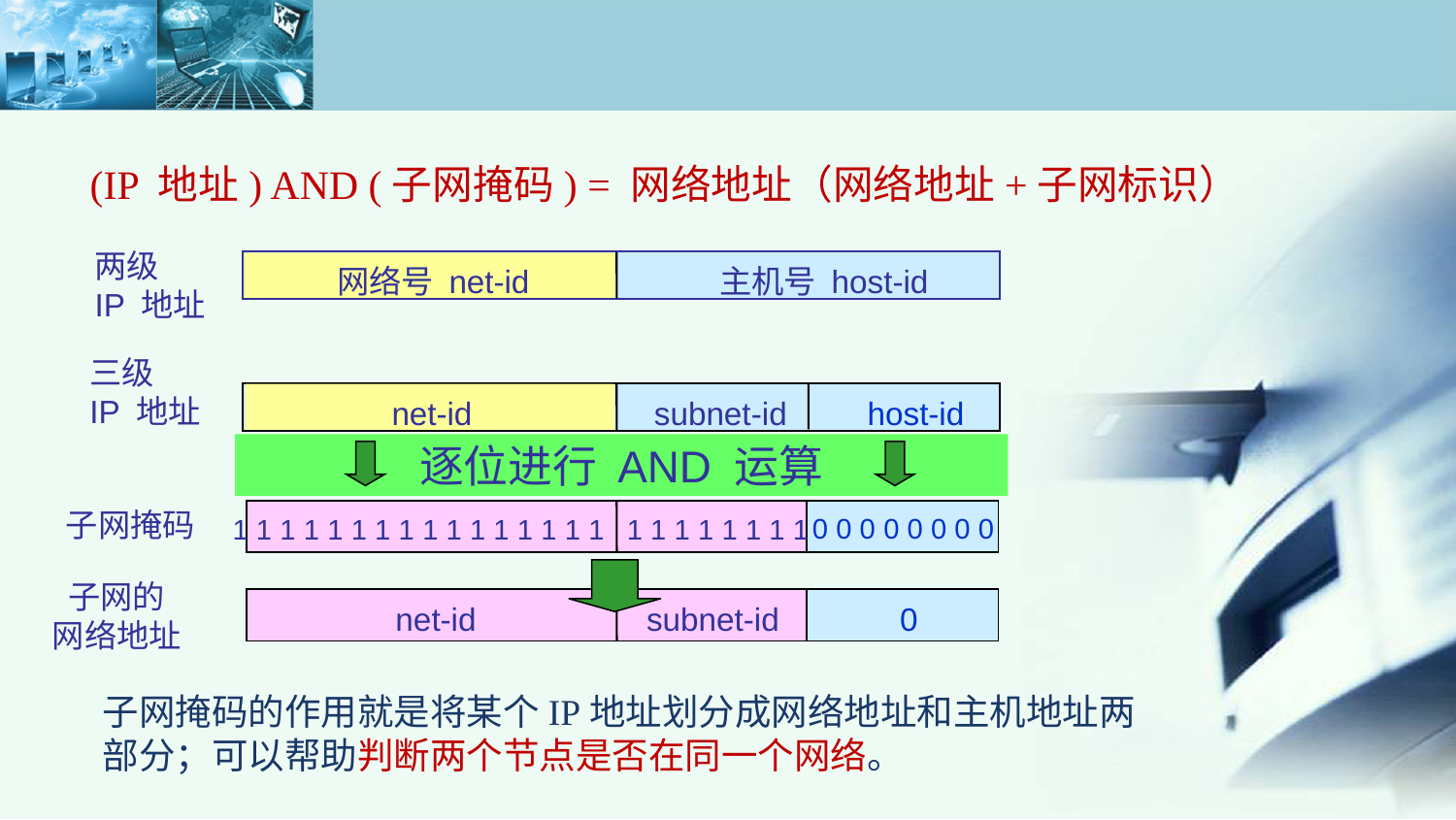

(IP 地址) AND (子网掩码) = 网络地址（网络地址+子网标识）
两级
IP 地址

网络号 net-id
主机号 host-id

net-id
subnet-id
host-id
逐位进行 AND 运算

主机号

网络号
子网号

1 1 1 1 1 1 1 1 1 1 1 1 1 1 1 1   1 1 1 1 1 1 1 1
0 0 0 0 0 0 0 0

net-id
subnet-id
0
三级
IP 地址
子网掩码
子网的
网络地址
子网掩码的作用就是将某个IP地址划分成网络地址和主机地址两部分；可以帮助判断两个节点是否在同一个网络。